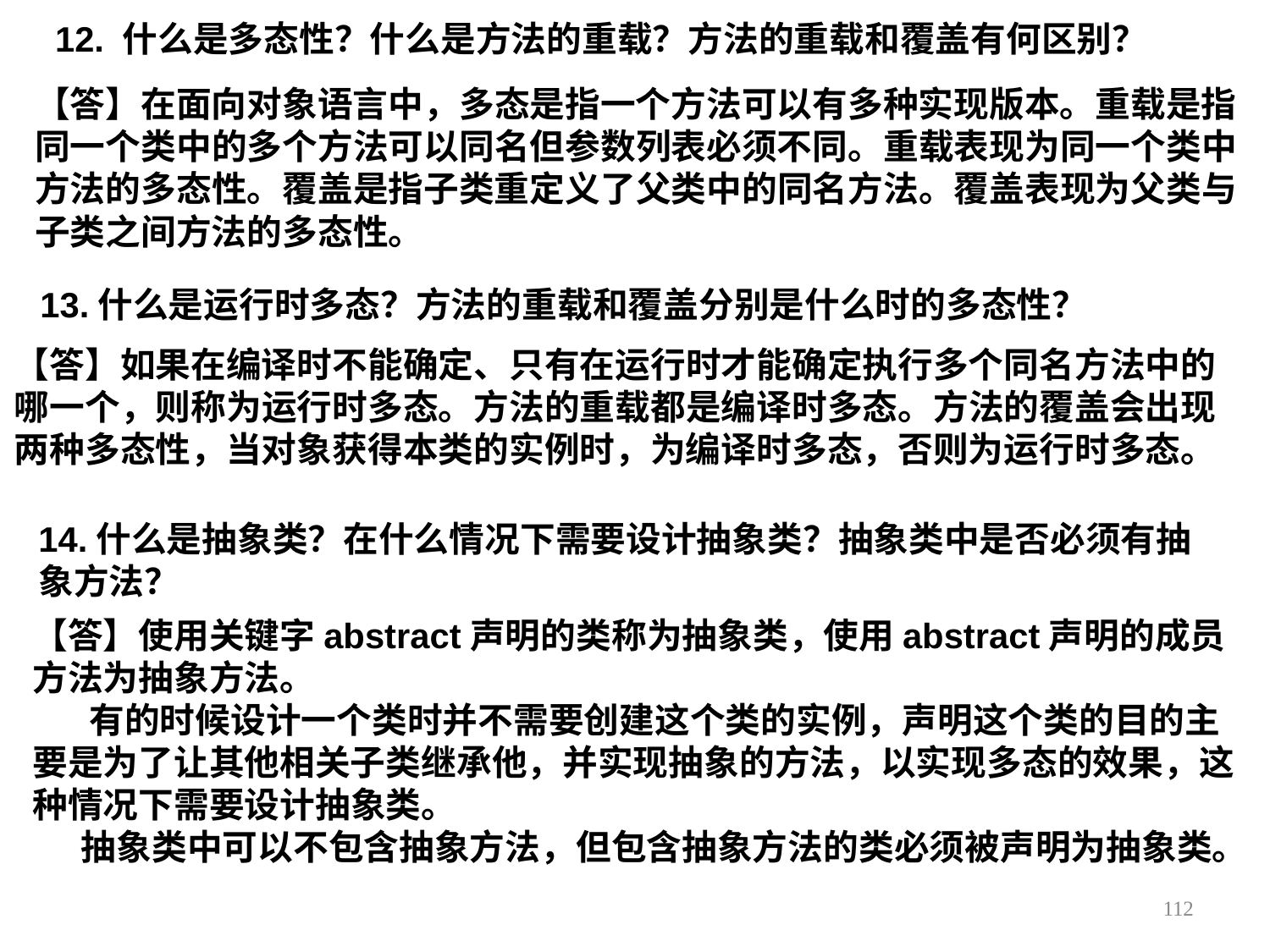

12. 什么是多态性？什么是方法的重载？方法的重载和覆盖有何区别？
【答】在面向对象语言中，多态是指一个方法可以有多种实现版本。重载是指同一个类中的多个方法可以同名但参数列表必须不同。重载表现为同一个类中方法的多态性。覆盖是指子类重定义了父类中的同名方法。覆盖表现为父类与子类之间方法的多态性。
13.什么是运行时多态？方法的重载和覆盖分别是什么时的多态性？
【答】如果在编译时不能确定、只有在运行时才能确定执行多个同名方法中的哪一个，则称为运行时多态。方法的重载都是编译时多态。方法的覆盖会出现两种多态性，当对象获得本类的实例时，为编译时多态，否则为运行时多态。
14.什么是抽象类？在什么情况下需要设计抽象类？抽象类中是否必须有抽象方法？
【答】使用关键字abstract声明的类称为抽象类，使用abstract声明的成员方法为抽象方法。
      有的时候设计一个类时并不需要创建这个类的实例，声明这个类的目的主要是为了让其他相关子类继承他，并实现抽象的方法，以实现多态的效果，这种情况下需要设计抽象类。
     抽象类中可以不包含抽象方法，但包含抽象方法的类必须被声明为抽象类。
112